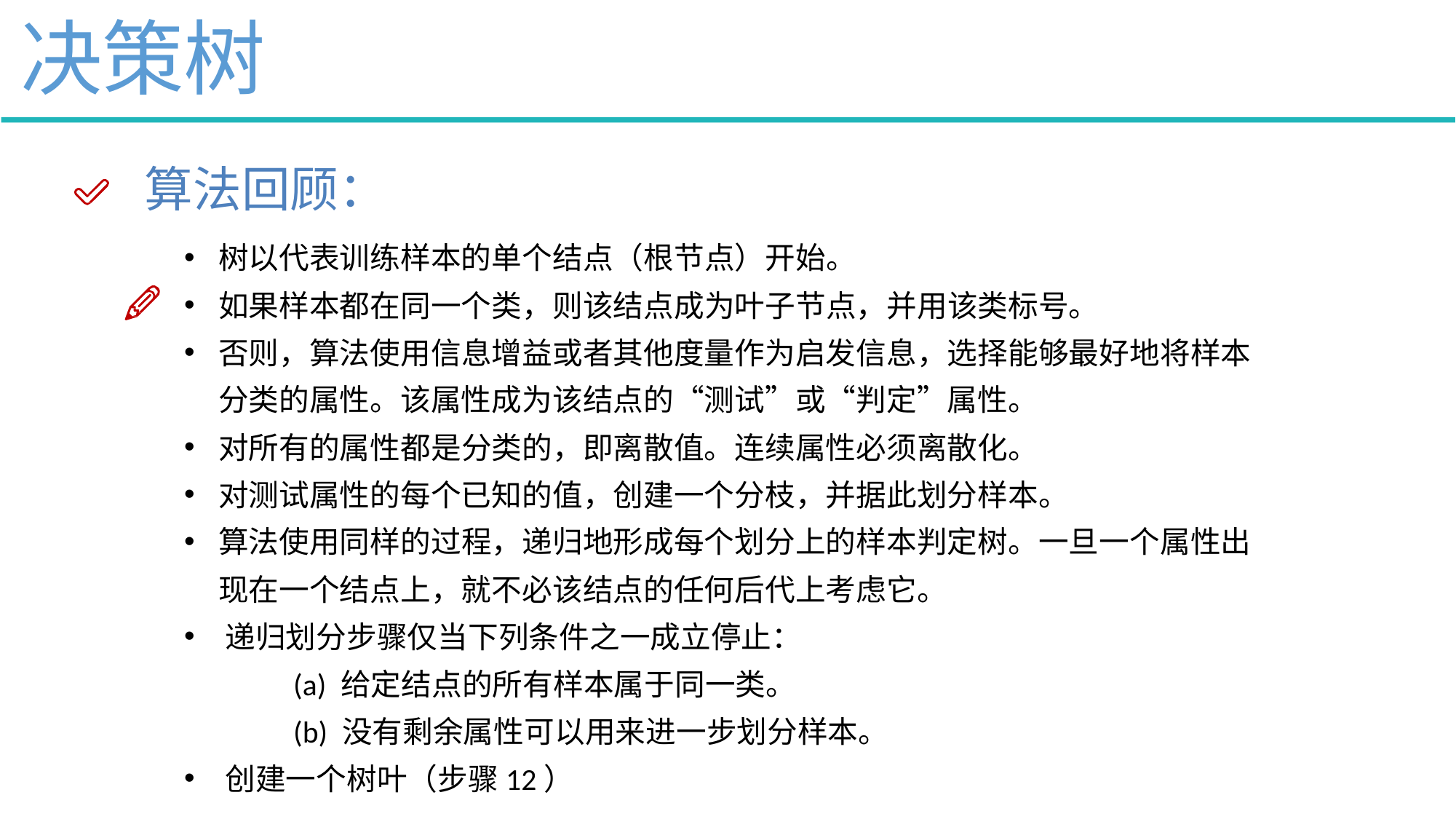

决策树
 算法回顾：
树以代表训练样本的单个结点（根节点）开始。
如果样本都在同一个类，则该结点成为叶子节点，并用该类标号。
否则，算法使用信息增益或者其他度量作为启发信息，选择能够最好地将样本分类的属性。该属性成为该结点的“测试”或“判定”属性。
对所有的属性都是分类的，即离散值。连续属性必须离散化。
对测试属性的每个已知的值，创建一个分枝，并据此划分样本。
算法使用同样的过程，递归地形成每个划分上的样本判定树。一旦一个属性出现在一个结点上，就不必该结点的任何后代上考虑它。
递归划分步骤仅当下列条件之一成立停止：
   	(a) 给定结点的所有样本属于同一类。
	(b) 没有剩余属性可以用来进一步划分样本。
创建一个树叶（步骤12）